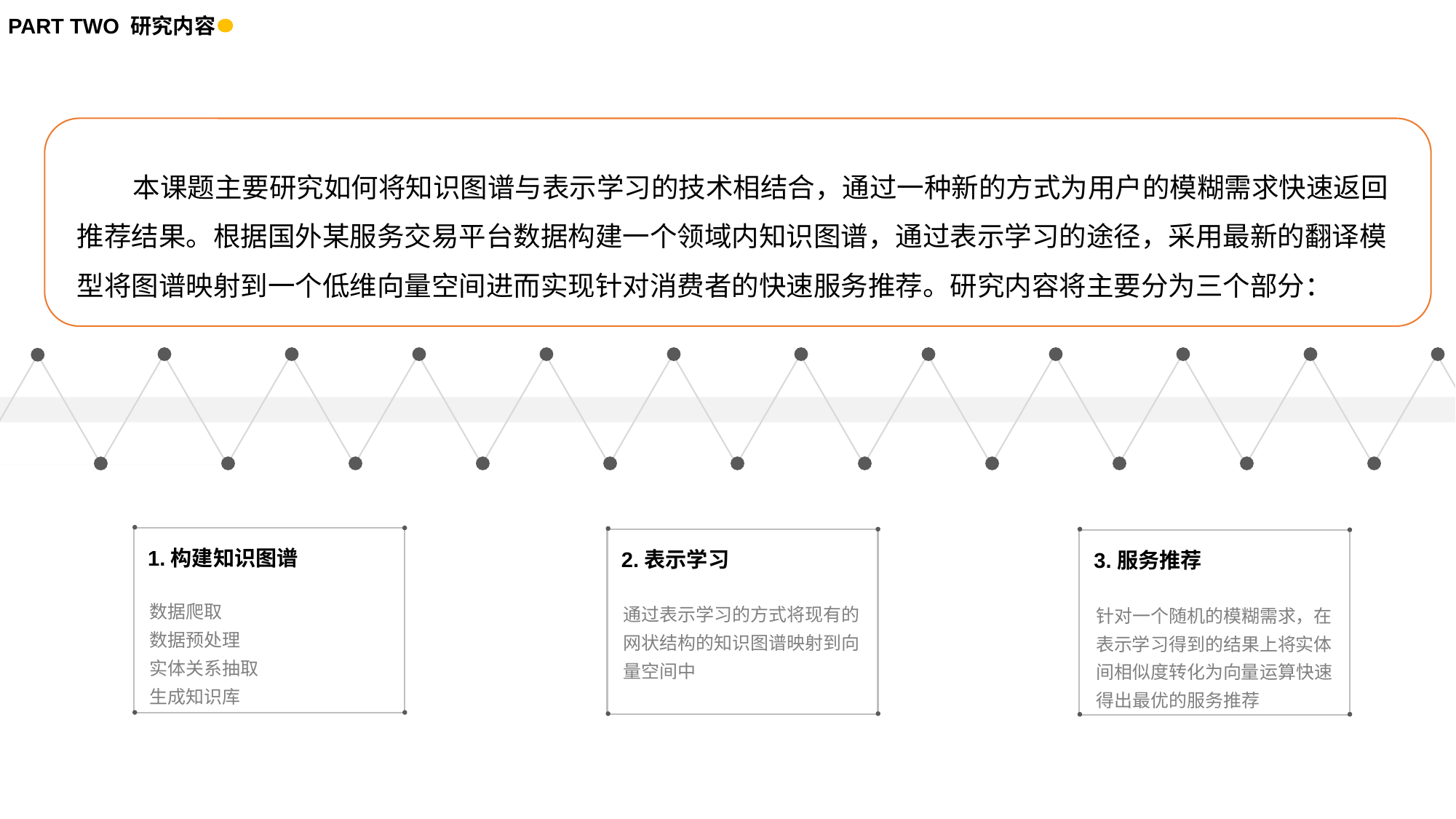

PART TWO 研究内容

        本课题主要研究如何将知识图谱与表示学习的技术相结合，通过一种新的方式为用户的模糊需求快速返回推荐结果。根据国外某服务交易平台数据构建一个领域内知识图谱，通过表示学习的途径，采用最新的翻译模型将图谱映射到一个低维向量空间进而实现针对消费者的快速服务推荐。研究内容将主要分为三个部分：

1.构建知识图谱
2.表示学习
3.服务推荐

数据爬取
数据预处理
实体关系抽取
生成知识库

通过表示学习的方式将现有的网状结构的知识图谱映射到向量空间中

针对一个随机的模糊需求，在表示学习得到的结果上将实体间相似度转化为向量运算快速得出最优的服务推荐